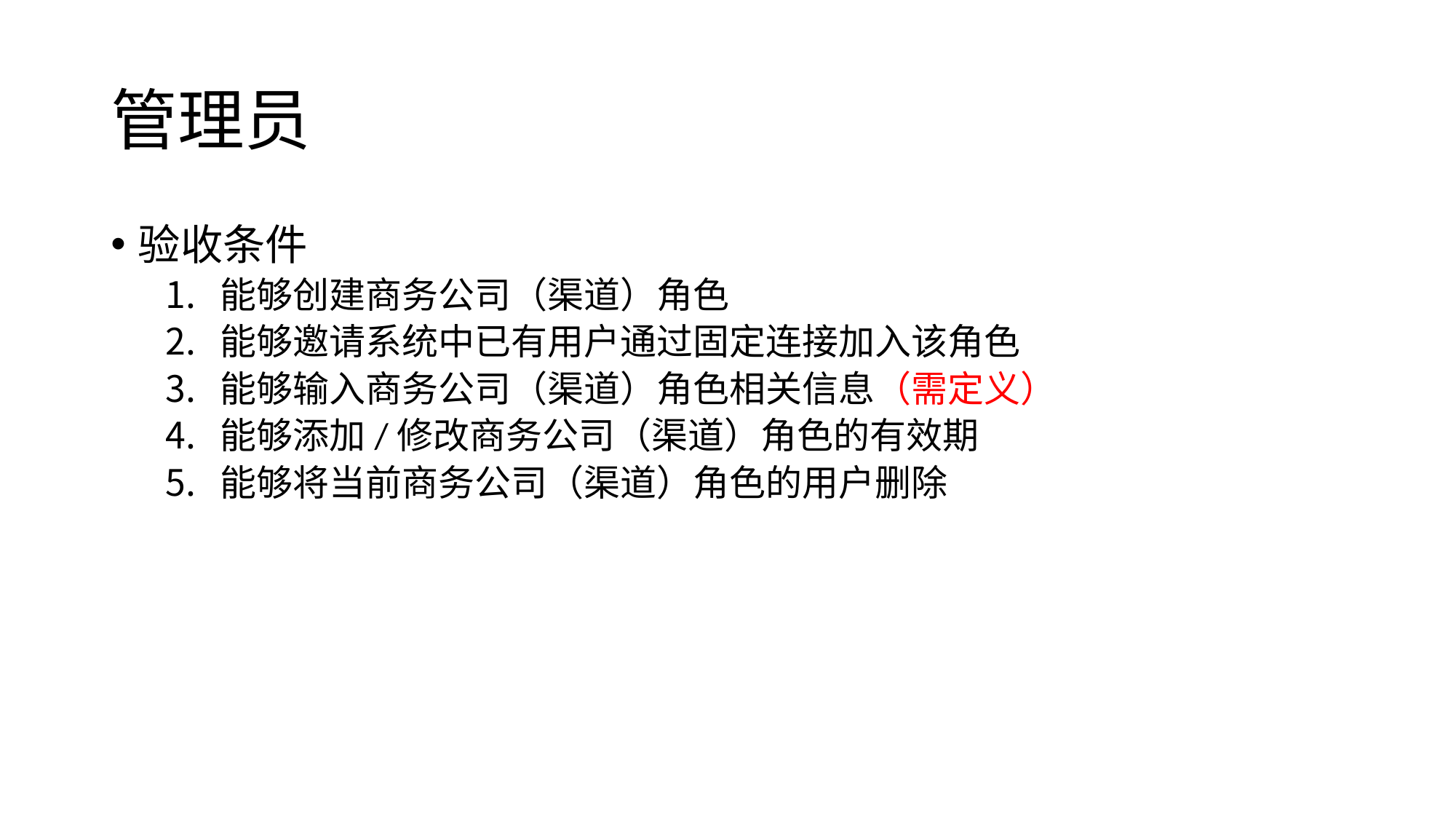

# 管理员
验收条件
能够创建商务公司（渠道）角色
能够邀请系统中已有用户通过固定连接加入该角色
能够输入商务公司（渠道）角色相关信息（需定义）
能够添加/修改商务公司（渠道）角色的有效期
能够将当前商务公司（渠道）角色的用户删除